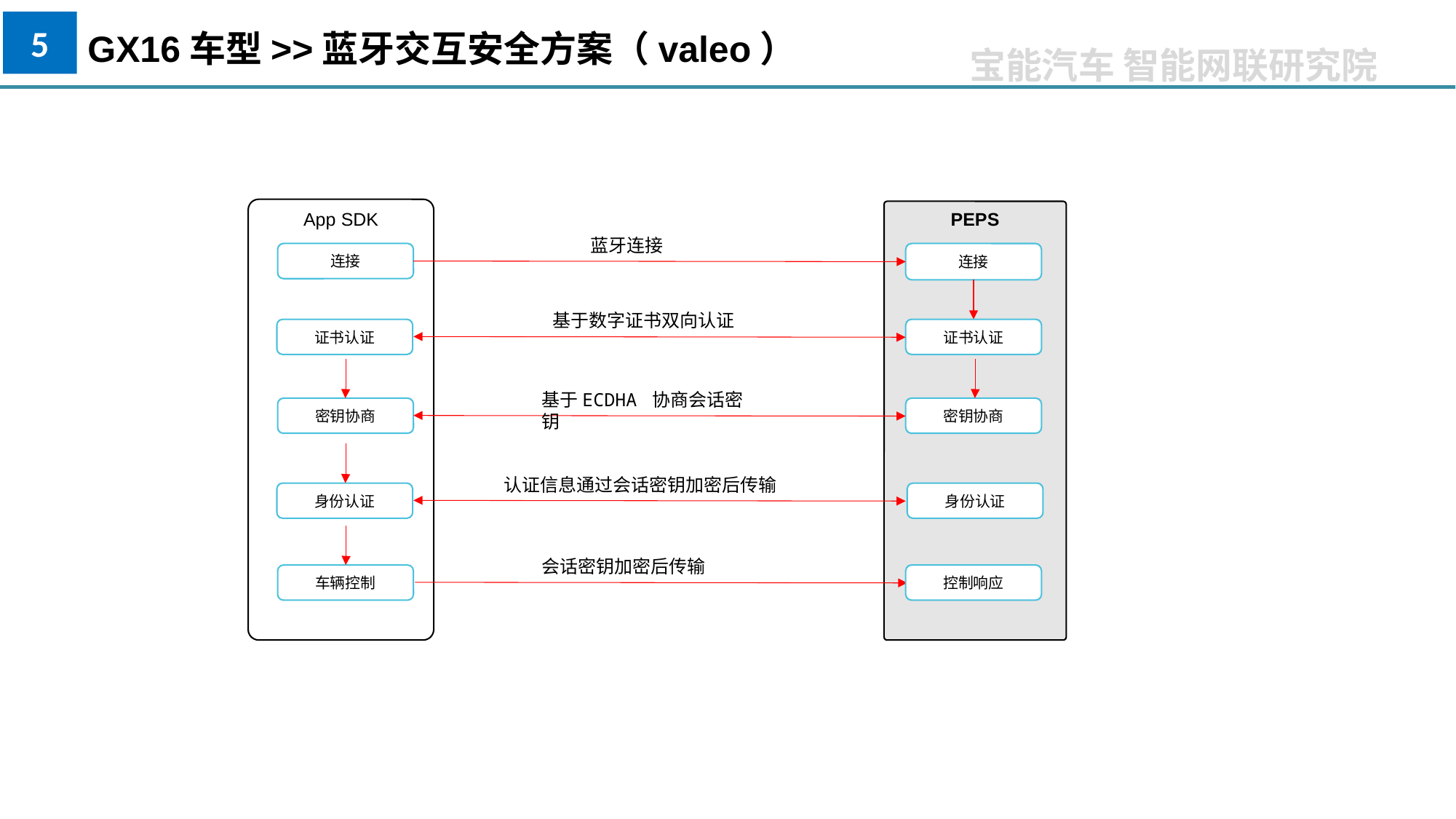

5
GX16车型>>蓝牙交互安全方案（valeo）
App SDK
PEPS
蓝牙连接
连接
连接
基于数字证书双向认证
证书认证
证书认证
基于ECDHA 协商会话密钥
密钥协商
密钥协商
认证信息通过会话密钥加密后传输
身份认证
身份认证
会话密钥加密后传输
车辆控制
控制响应